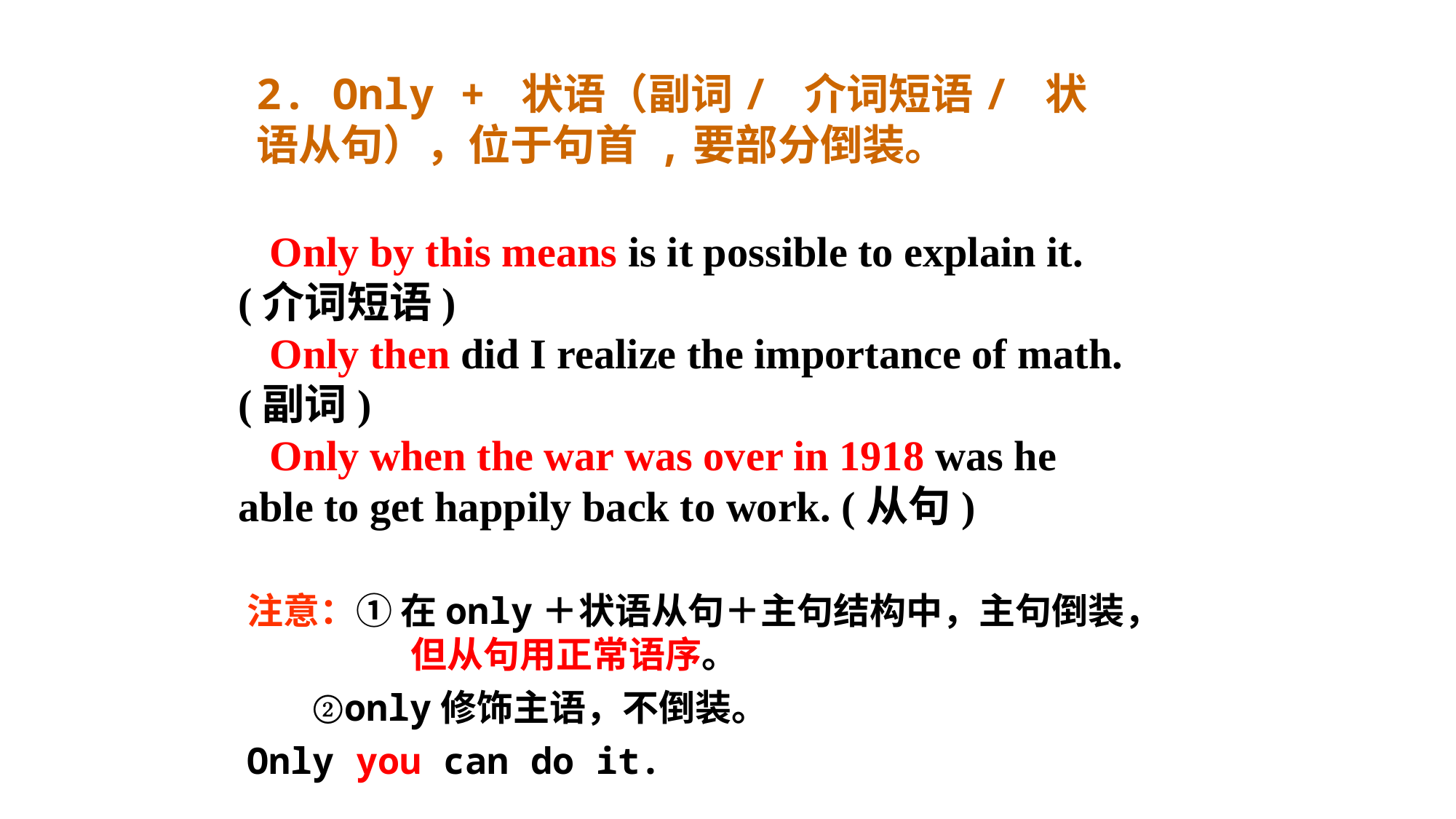

2. Only + 状语（副词/ 介词短语/ 状语从句），位于句首 ,要部分倒装。
   Only by this means is it possible to explain it. (介词短语)
   Only then did I realize the importance of math. (副词)
   Only when the war was over in 1918 was he able to get happily back to work. (从句)
注意：① 在only＋状语从句＋主句结构中，主句倒装，                        但从句用正常语序。
   ②only修饰主语，不倒装。
Only you can do it.